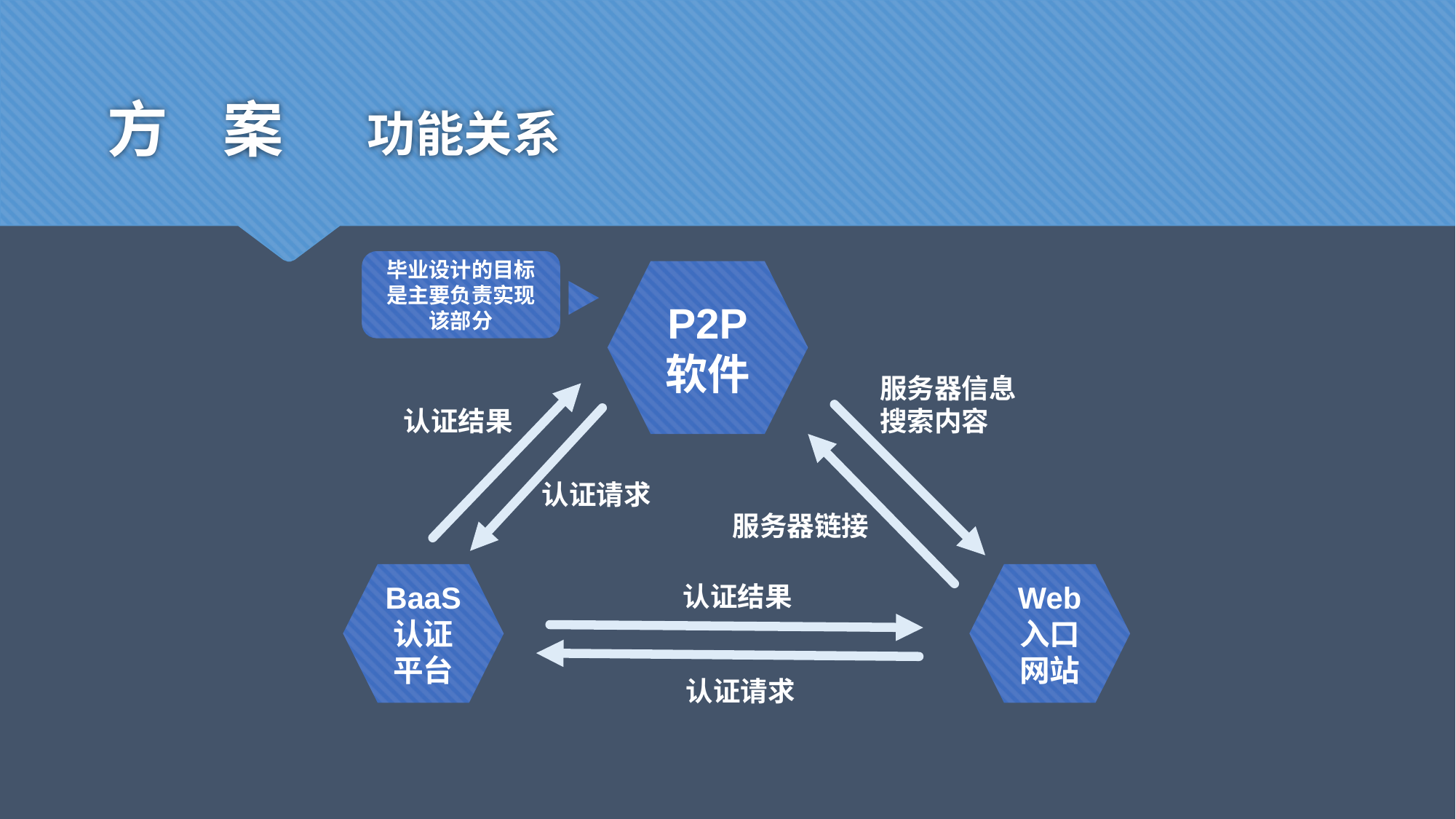

# 方    案      功能关系
毕业设计的目标是主要负责实现该部分
P2P
软件

服务器信息
搜索内容
认证结果
认证请求
服务器链接
Web
入口网站
BaaS
认证平台
认证结果
认证请求